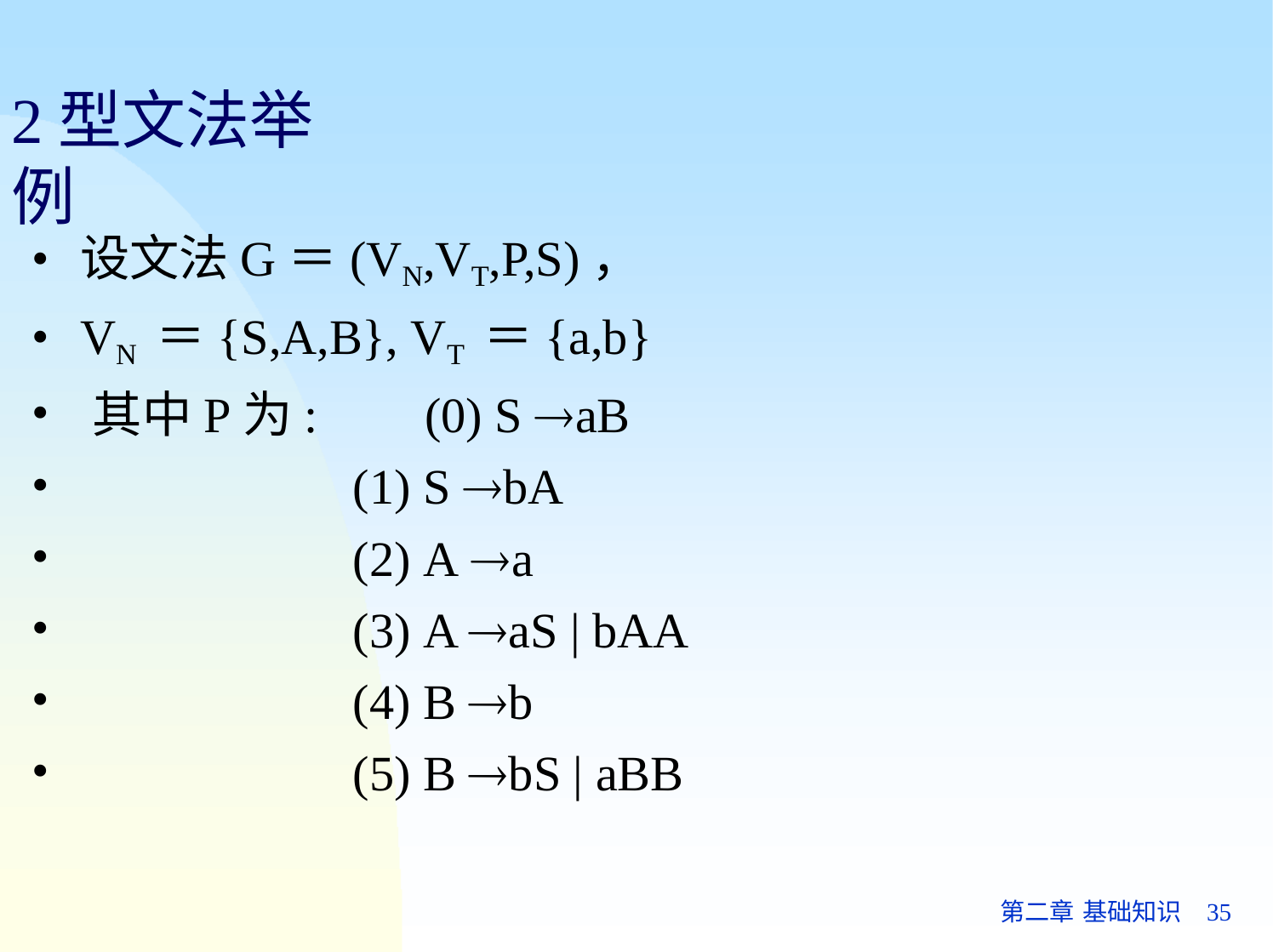

# 2型文法举例
设文法G＝(VN,VT,P,S)，
VN ＝{S,A,B}, VT ＝{a,b}
其中P为:	(0) S →aB
(1) S →bA
(2) A →a
(3) A →aS | bAA
(4) B →b
(5) B →bS | aBB
第二章 基础知识	35